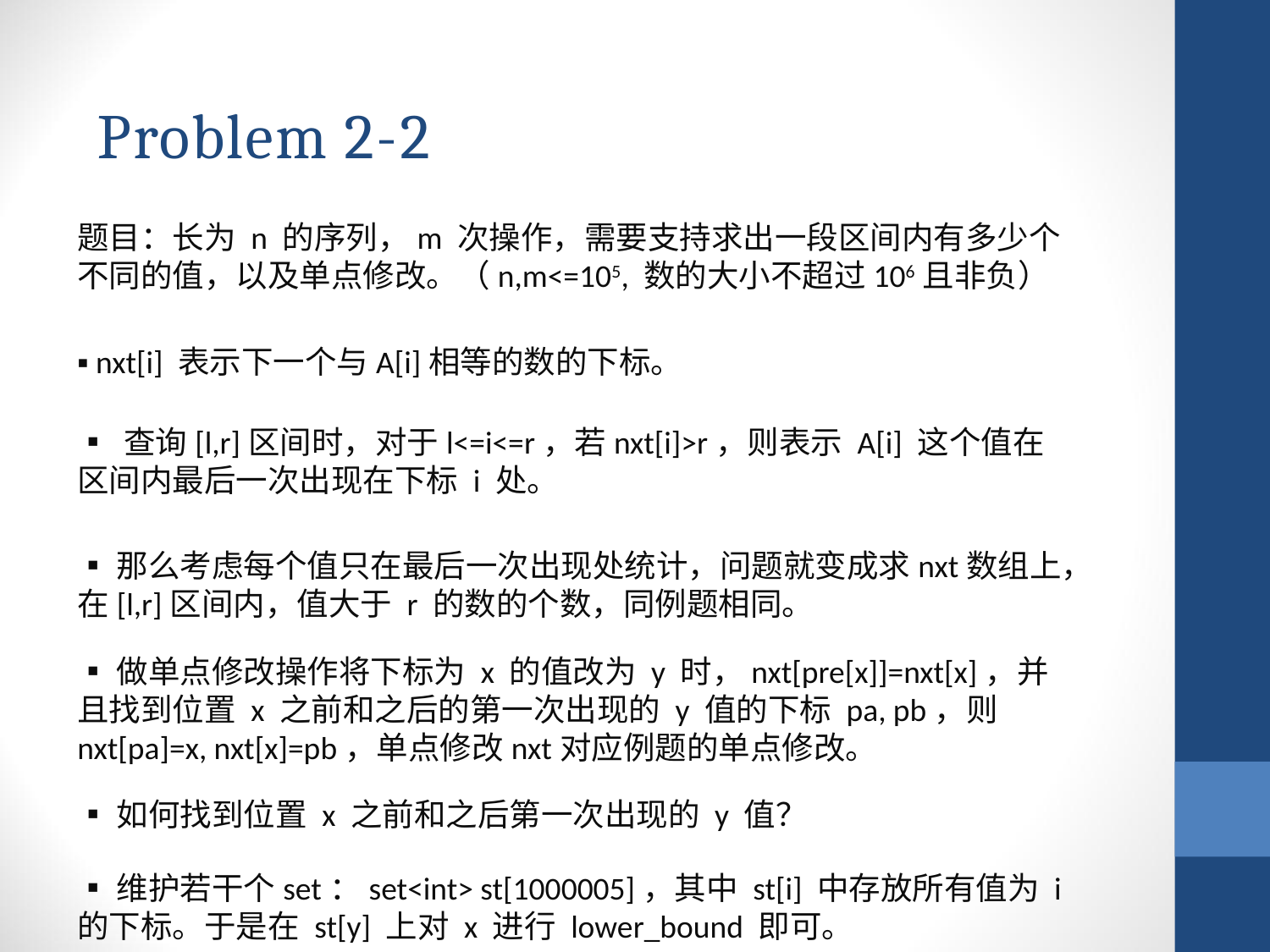

Problem 2-2
题目：长为 n 的序列，m 次操作，需要支持求出一段区间内有多少个不同的值，以及单点修改。（n,m<=105, 数的大小不超过106且非负）
▪ nxt[i] 表示下一个与A[i]相等的数的下标。
▪ 查询[l,r]区间时，对于l<=i<=r，若nxt[i]>r，则表示 A[i] 这个值在区间内最后一次出现在下标 i 处。
▪那么考虑每个值只在最后一次出现处统计，问题就变成求nxt数组上，在[l,r]区间内，值大于 r 的数的个数，同例题相同。
▪做单点修改操作将下标为 x 的值改为 y 时，nxt[pre[x]]=nxt[x]，并且找到位置 x 之前和之后的第一次出现的 y 值的下标 pa, pb，则nxt[pa]=x, nxt[x]=pb，单点修改nxt对应例题的单点修改。
▪如何找到位置 x 之前和之后第一次出现的 y 值？
▪维护若干个set：set<int> st[1000005]，其中 st[i] 中存放所有值为 i 的下标。于是在 st[y] 上对 x 进行 lower_bound 即可。